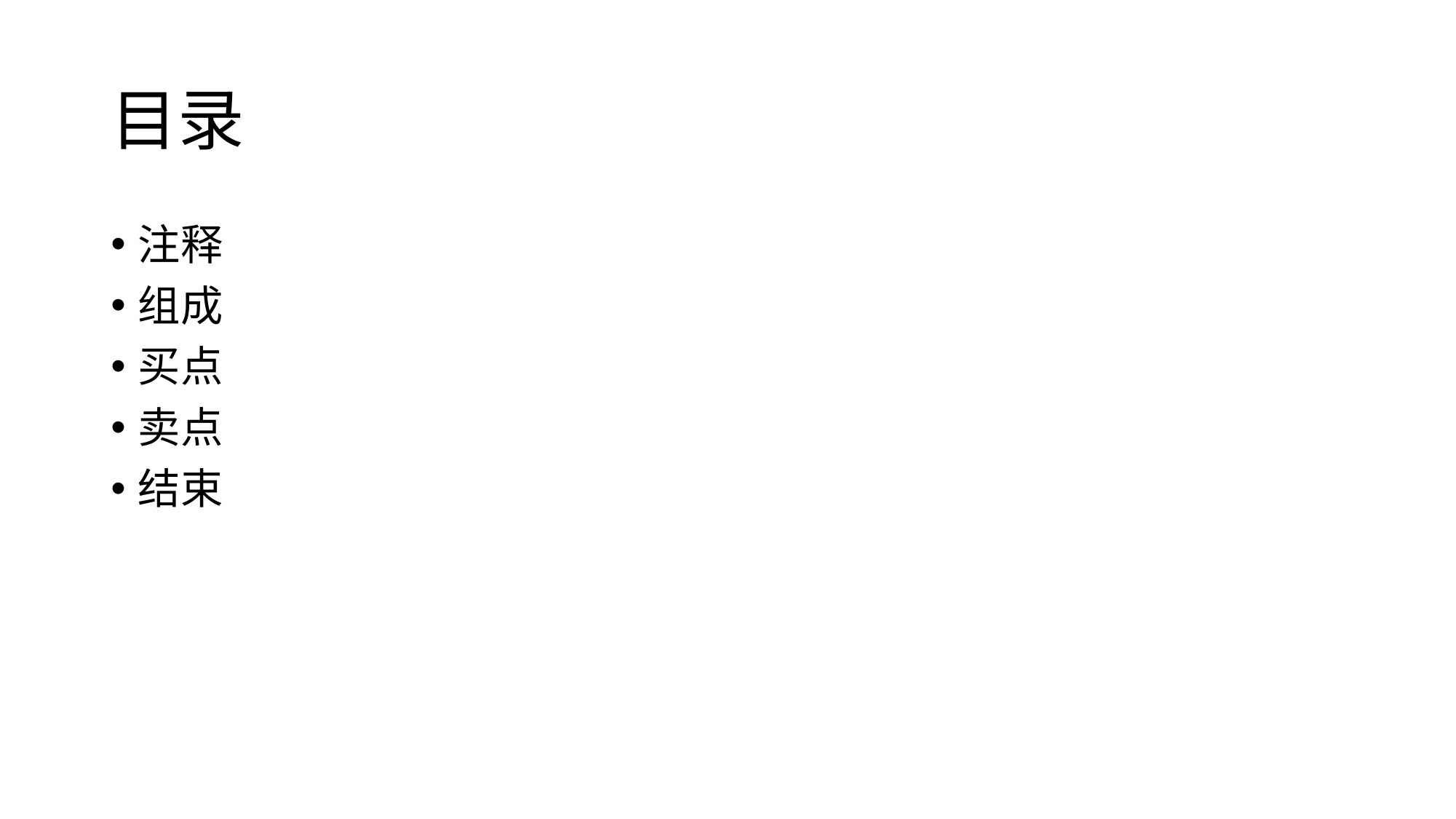

# 目录
注释
组成
买点
卖点
结束